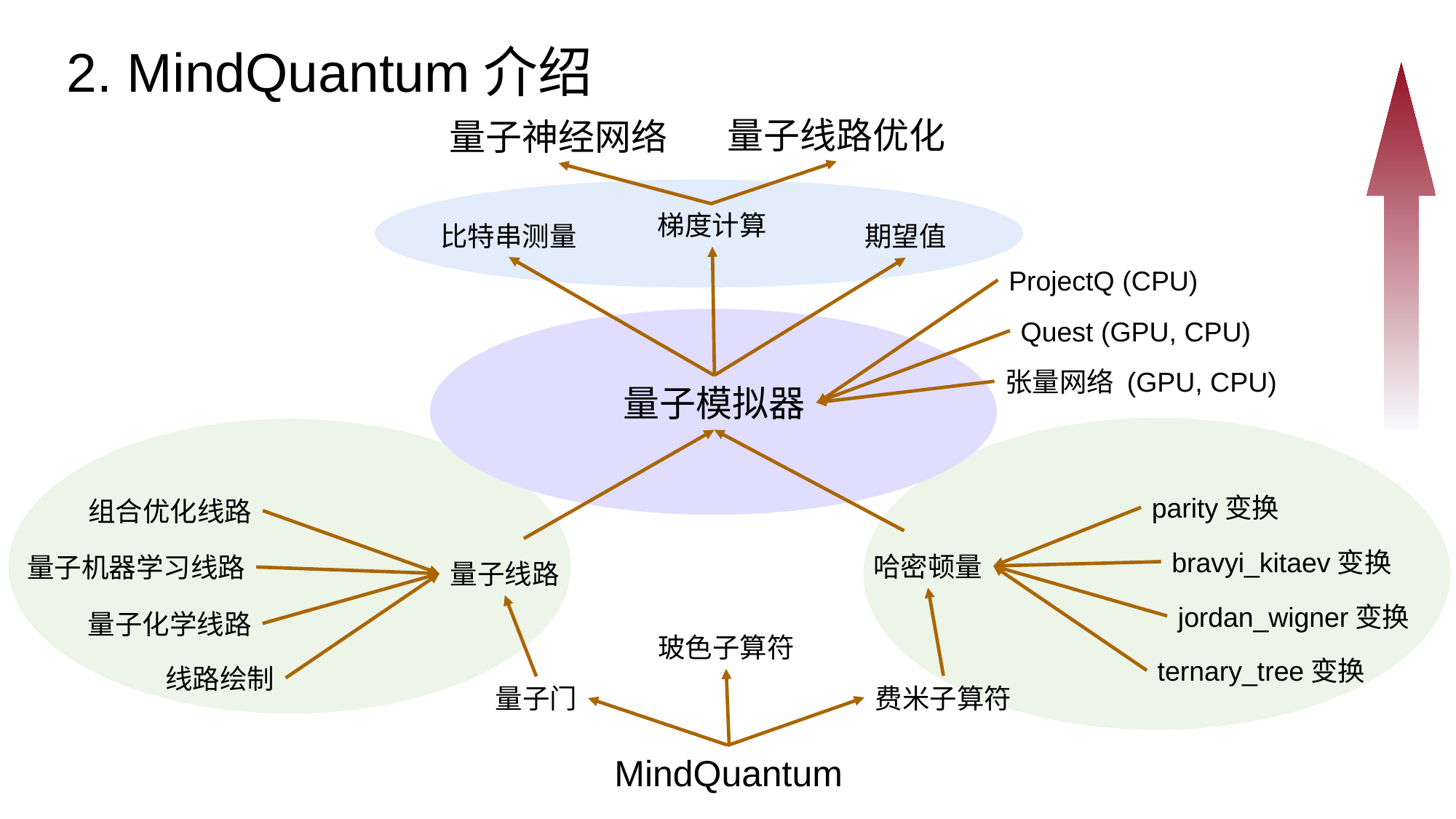

2. MindQuantum介绍

量子线路优化
量子神经网络

梯度计算
比特串测量
期望值
ProjectQ (CPU)

Quest (GPU, CPU)
张量网络 (GPU, CPU)
量子模拟器

parity变换
组合优化线路
bravyi_kitaev变换
哈密顿量
量子机器学习线路
量子线路
jordan_wigner变换
量子化学线路
玻色子算符
ternary_tree变换
线路绘制
费米子算符
量子门
MindQuantum